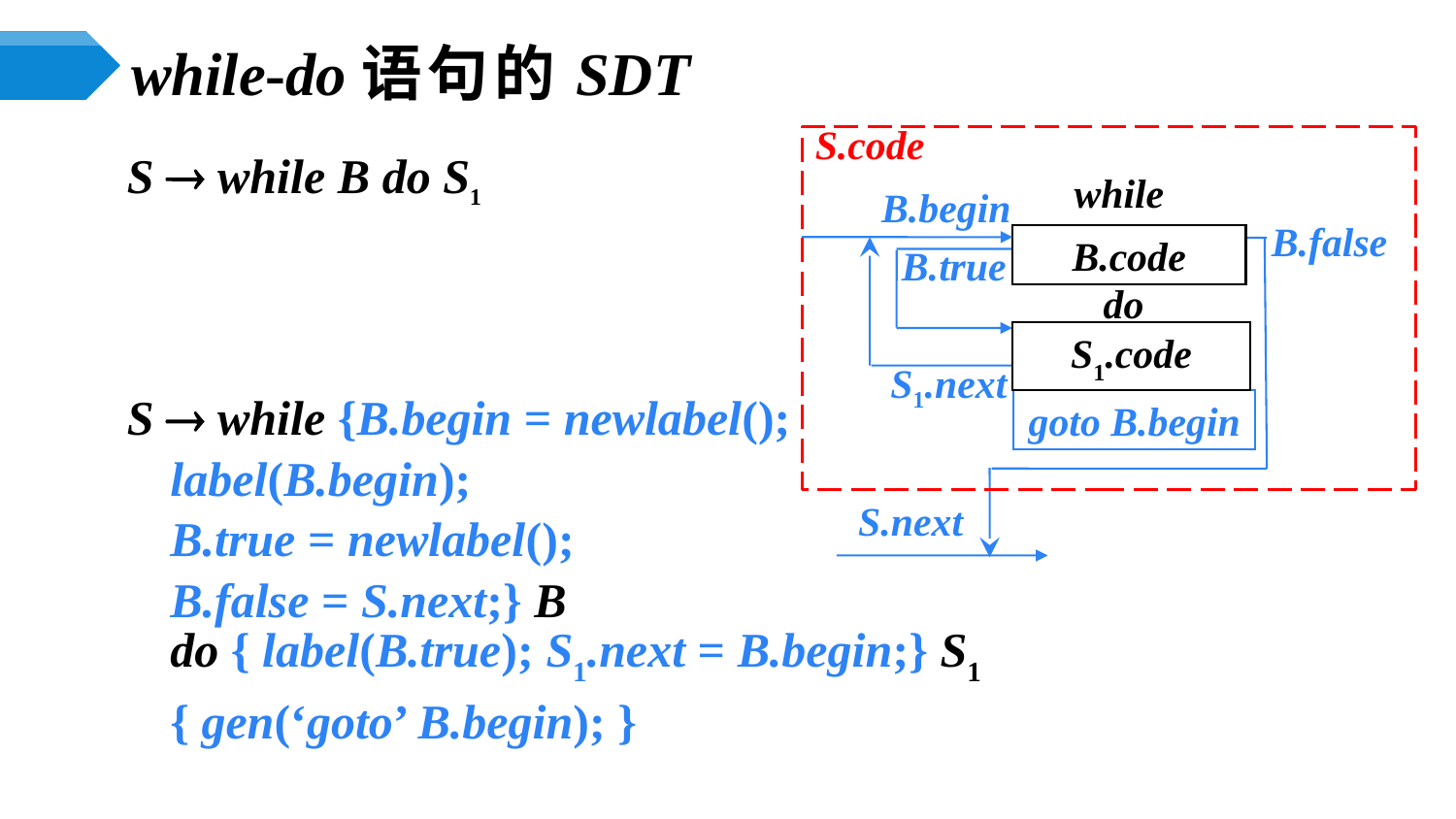

begin

S → while B do S1

S → while {B.begin = newlabel();
	label(B.begin);
	B.true = newlabel();
 	B.false = S.next;} B
	do { label(B.true); S1.next = B.begin;} S1
 	{ gen(‘goto’ B.begin); }
# while-do语句的SDT
S.code

while
B.begin
B.false
B.code
B.true

do
S1.code

S1.next

goto B.begin

S.next